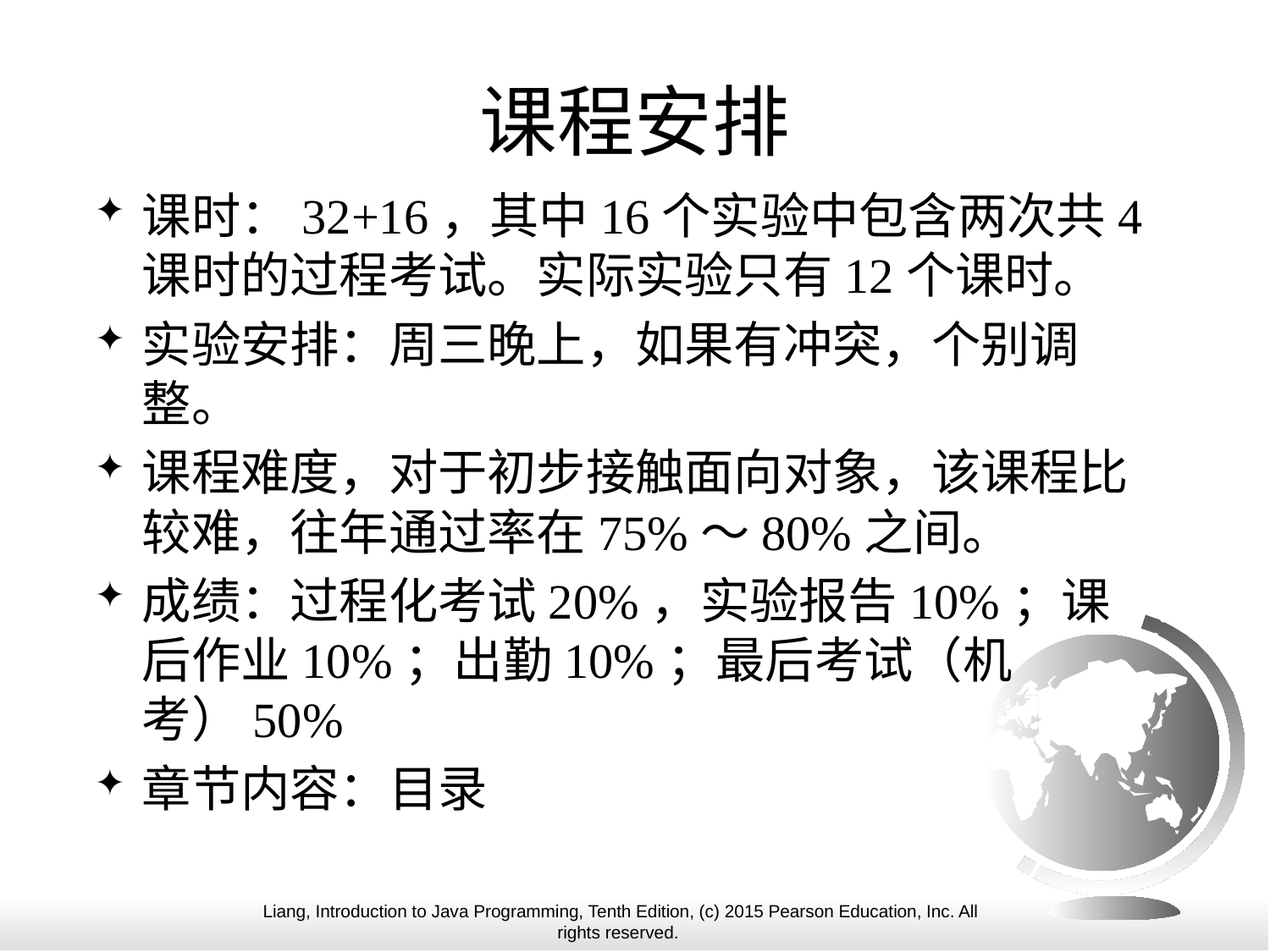

# 课程安排
课时：32+16，其中16个实验中包含两次共4课时的过程考试。实际实验只有12个课时。
实验安排：周三晚上，如果有冲突，个别调整。
课程难度，对于初步接触面向对象，该课程比较难，往年通过率在75%～80%之间。
成绩：过程化考试20%，实验报告10%；课后作业10%；出勤10%；最后考试（机考）50%
章节内容：目录
2